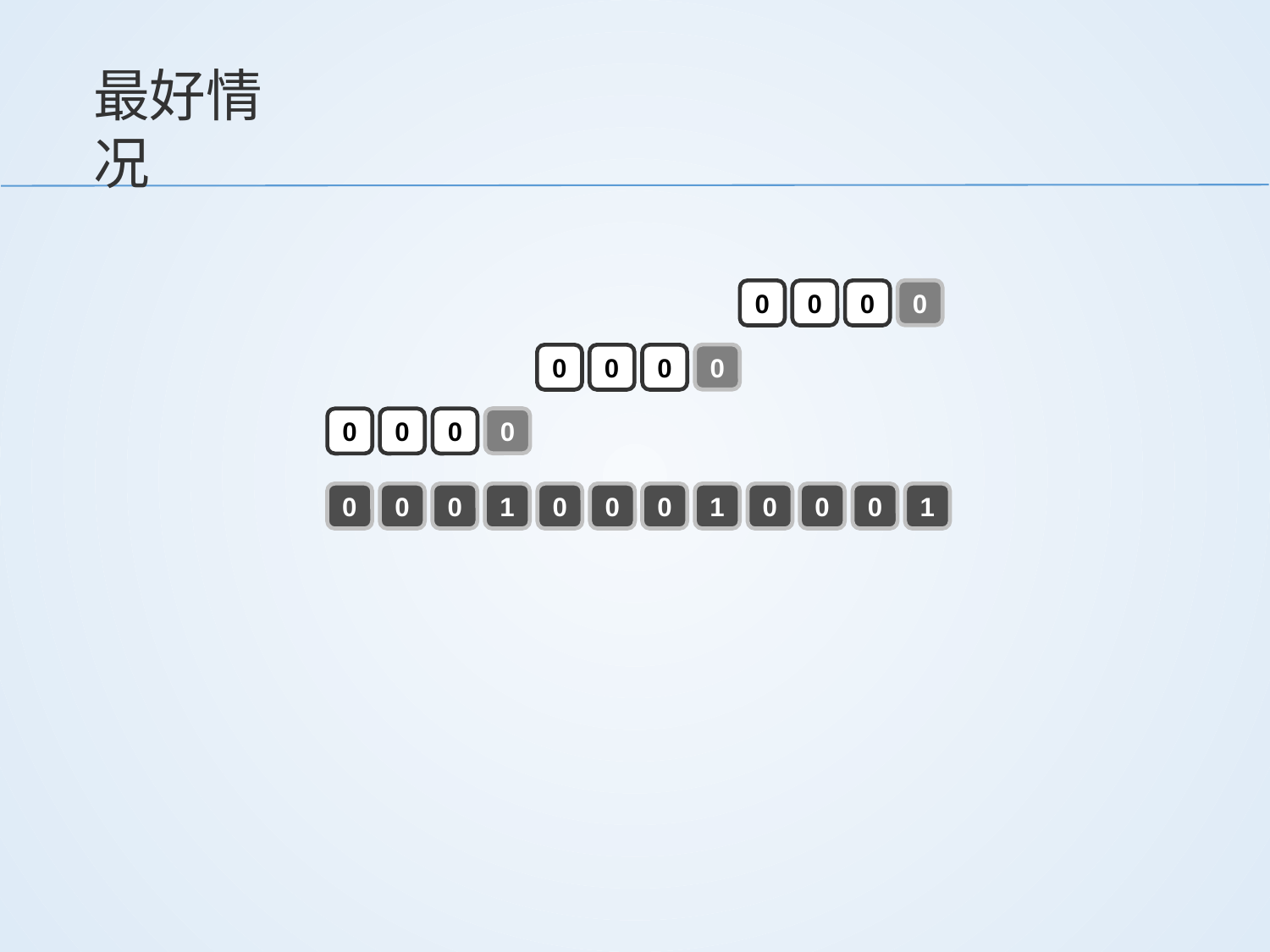

# 最好情况
0
0
0
0
0
0
0
0
0
0
0
0
0
0
0
1
0
0
0
1
0
0
0
1